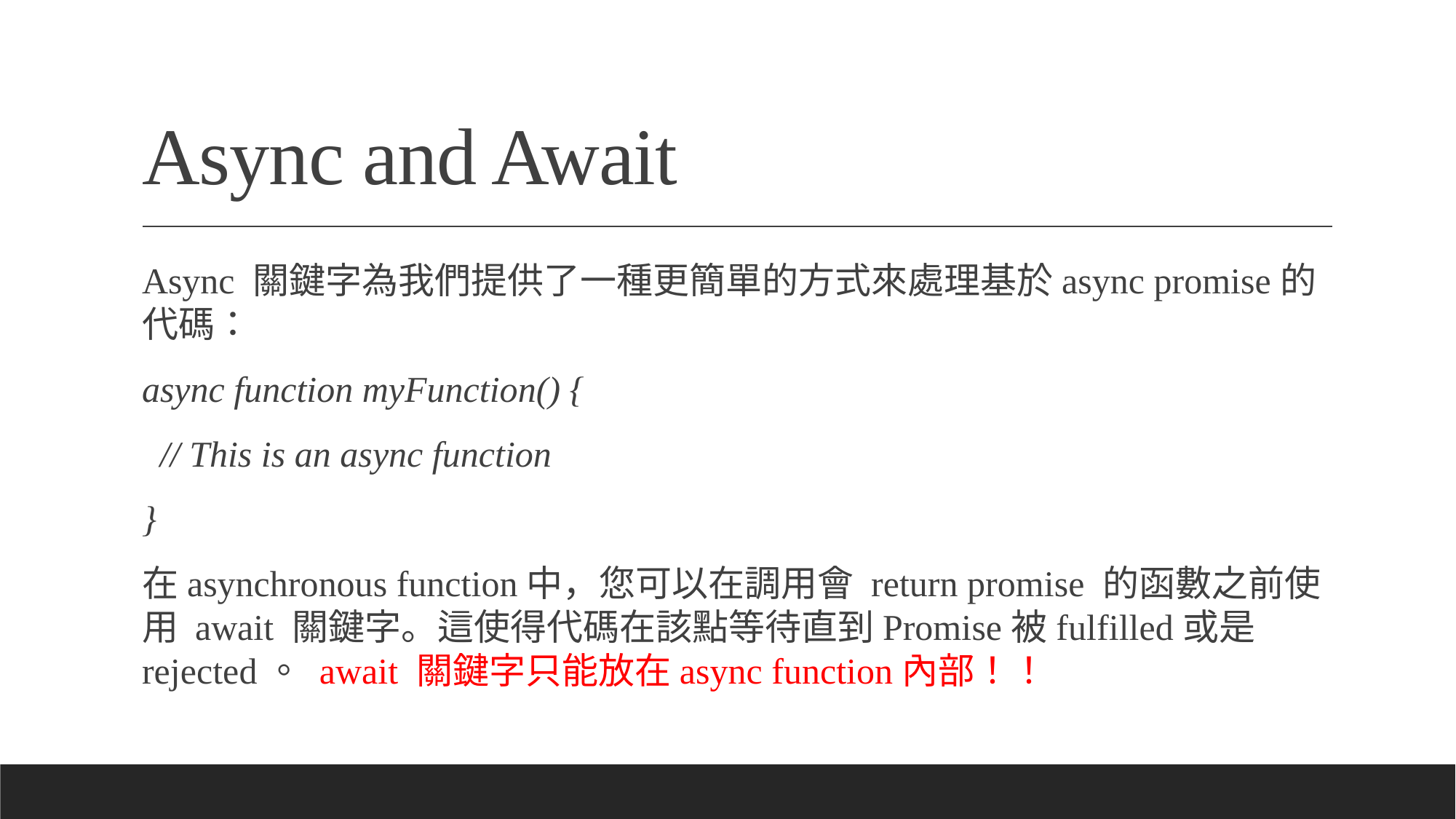

# Async and Await
Async 關鍵字為我們提供了一種更簡單的方式來處理基於async promise的代碼：
async function myFunction() {
  // This is an async function
}
在asynchronous function中，您可以在調用會 return promise 的函數之前使用 await 關鍵字。這使得代碼在該點等待直到Promise被fulfilled或是rejected。 await 關鍵字只能放在async function內部！！